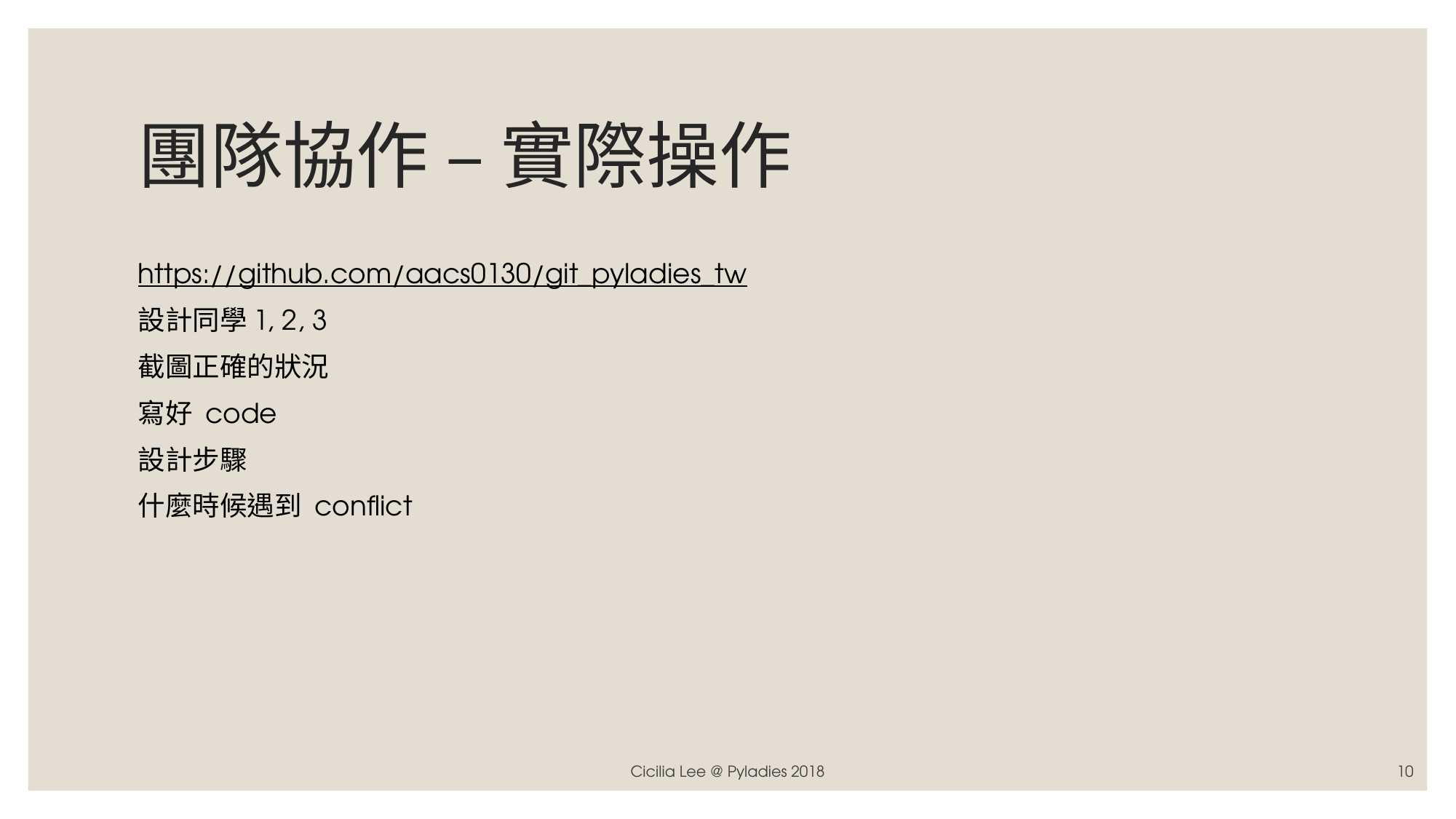

# 團隊協作 – 實際操作
https://github.com/aacs0130/git_pyladies_tw
設計同學1, 2, 3
截圖正確的狀況
寫好 code
設計步驟
什麼時候遇到 conflict
Cicilia Lee @ Pyladies 2018
10